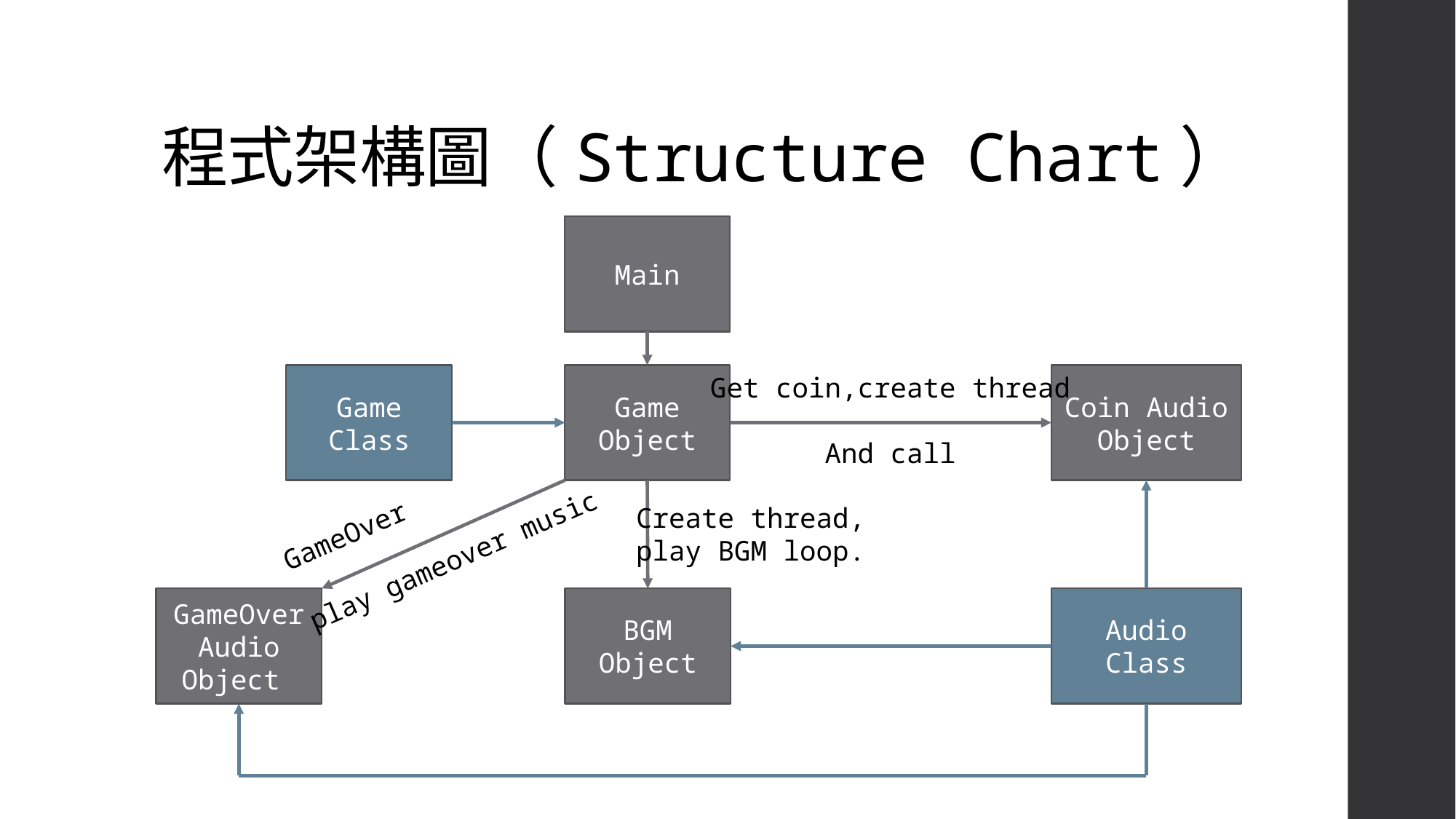

# 程式架構圖（Structure Chart）
Main
Game
Class
Game Object
Get coin,create thread

And call

Coin Audio Object
GameOver

play gameover music
Create thread,
play BGM loop.
GameOver Audio Object
Audio Class
BGM Object